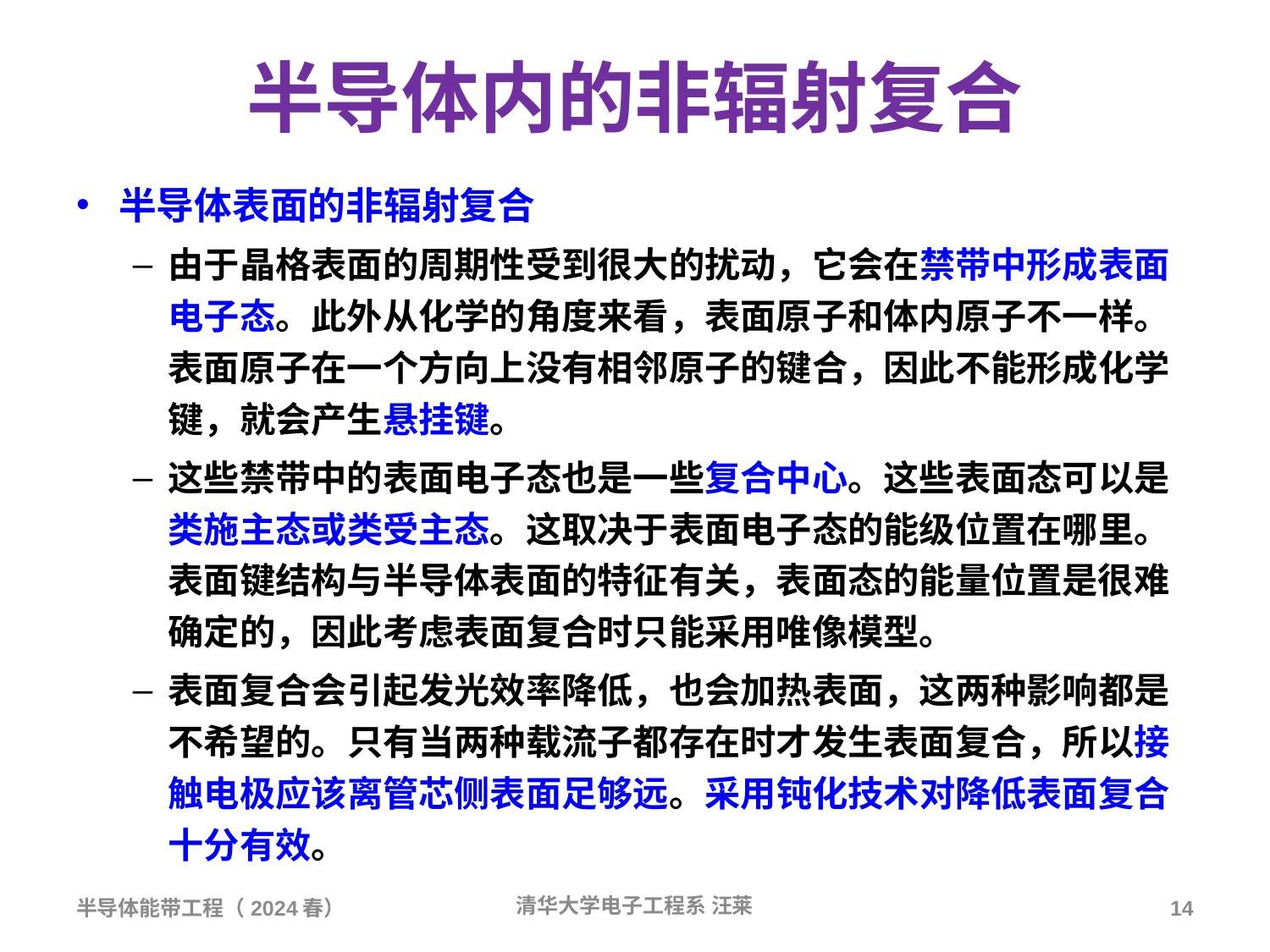

# 半导体内的非辐射复合
半导体表面的非辐射复合
由于晶格表面的周期性受到很大的扰动，它会在禁带中形成表面电子态。此外从化学的角度来看，表面原子和体内原子不一样。表面原子在一个方向上没有相邻原子的键合，因此不能形成化学键，就会产生悬挂键。
这些禁带中的表面电子态也是一些复合中心。这些表面态可以是类施主态或类受主态。这取决于表面电子态的能级位置在哪里。表面键结构与半导体表面的特征有关，表面态的能量位置是很难确定的，因此考虑表面复合时只能采用唯像模型。
表面复合会引起发光效率降低，也会加热表面，这两种影响都是不希望的。只有当两种载流子都存在时才发生表面复合，所以接触电极应该离管芯侧表面足够远。采用钝化技术对降低表面复合十分有效。
半导体能带工程（2024春）
清华大学电子工程系 汪莱
14